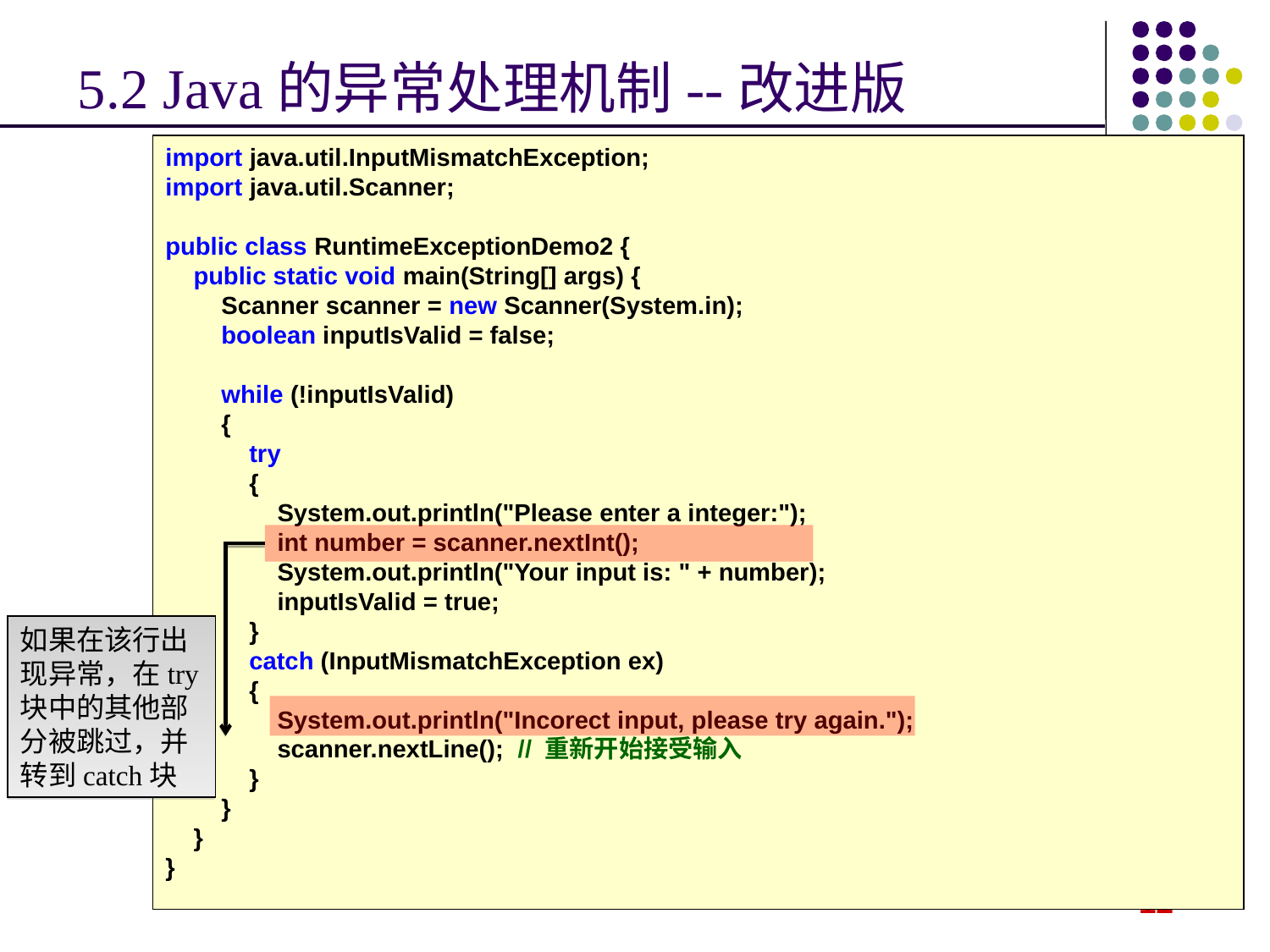

5.2 Java的异常处理机制--改进版
import java.util.InputMismatchException;
import java.util.Scanner;

public class RuntimeExceptionDemo2 {
    public static void main(String[] args) {
        Scanner scanner = new Scanner(System.in);
        boolean inputIsValid = false;

        while (!inputIsValid)
        {
            try
            {
                System.out.println("Please enter a integer:");
                int number = scanner.nextInt();
                System.out.println("Your input is: " + number);
                inputIsValid = true;
            }
            catch (InputMismatchException ex)
            {
                System.out.println("Incorect input, please try again.");
                scanner.nextLine();  // 重新开始接受输入
            }
        }
    }
}

如果在该行出现异常，在try块中的其他部分被跳过，并转到catch块